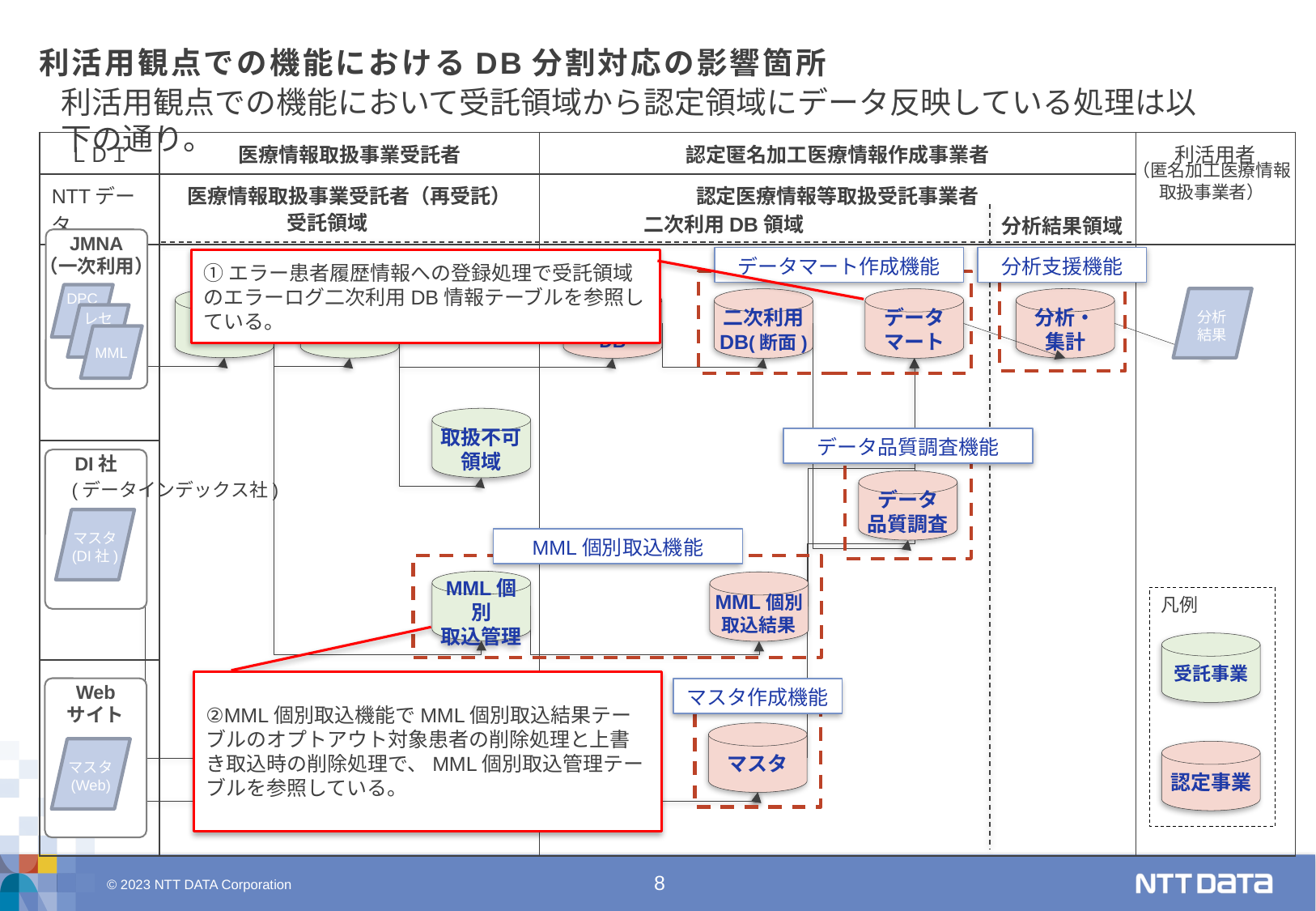

# 利活用観点での機能におけるDB分割対応の影響箇所
利活用観点での機能において受託領域から認定領域にデータ反映している処理は以下の通り。
| ＬＤＩ | 医療情報取扱事業受託者 | 認定匿名加工医療情報作成事業者 | 利活用者 |
| --- | --- | --- | --- |
| NTTデータ | 医療情報取扱事業受託者（再受託） | 認定医療情報等取扱受託事業者 |  |
|  |  |  |  |
|  |  |  |  |
|  |  |  |  |
（匿名加工医療情報
取扱事業者）
受託領域
二次利用DB領域
分析結果領域
JMNA
（一次利用）
DPC
レセ
MML
データマート作成機能
分析支援機能
①エラー患者履歴情報への登録処理で受託領域のエラーログ二次利用DB情報テーブルを参照している。

NAS
分析
結果
一時表
分析・
集計
二次利用
DB
二次利用
DB(断面)
データマート
取扱不可
領域
データ品質調査機能
DI社
(データインデックス社)
マスタ
(DI社)

データ
品質調査
MML個別取込機能

MML個別
取込管理
MML個別取込結果
凡例
受託事業
認定事業
②MML個別取込機能でMML個別取込結果テーブルのオプトアウト対象患者の削除処理と上書き取込時の削除処理で、MML個別取込管理テーブルを参照している。
Web
サイト
マスタ
(Web)
マスタ作成機能

マスタ